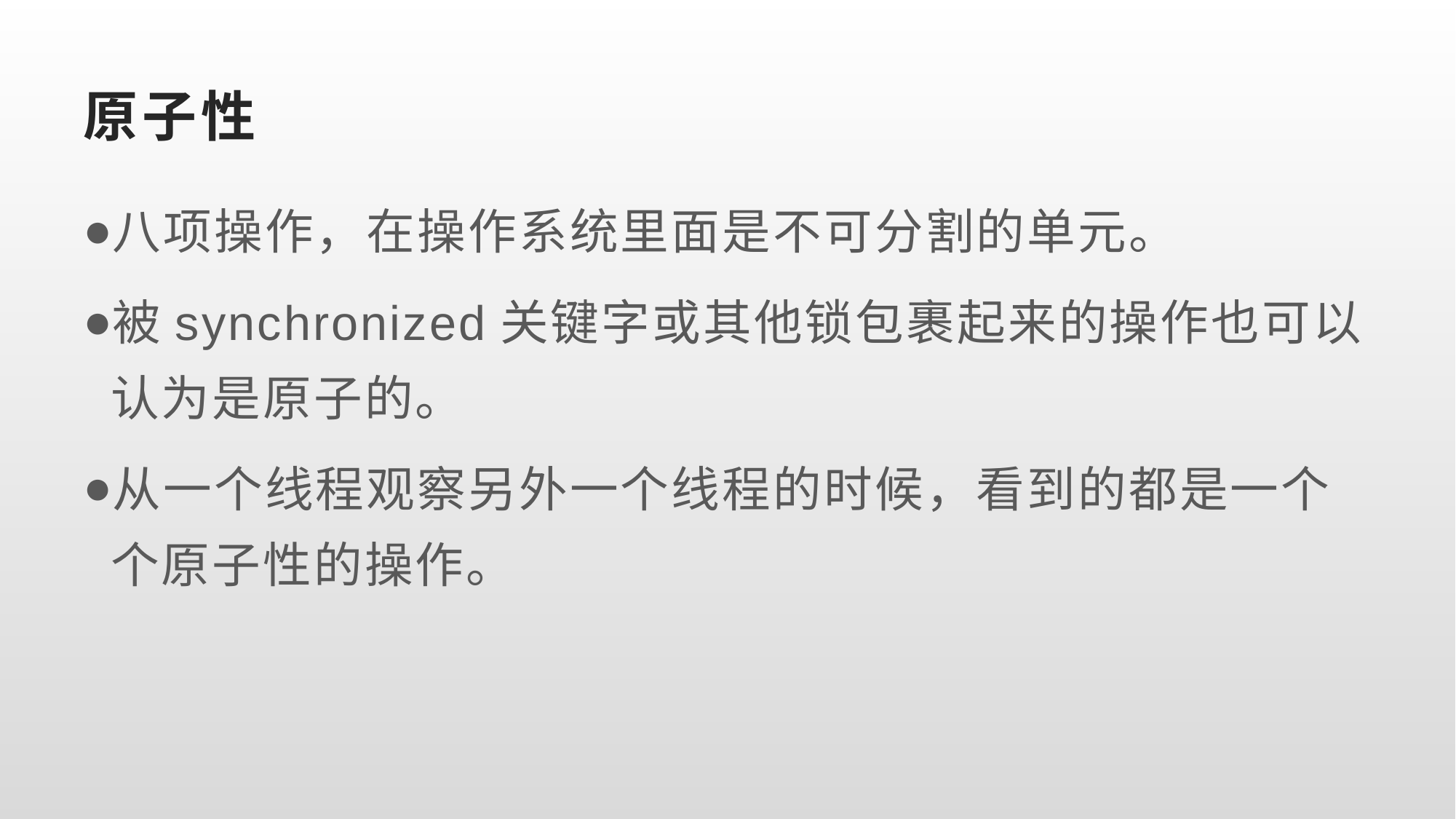

# 原子性
八项操作，在操作系统里面是不可分割的单元。
被synchronized关键字或其他锁包裹起来的操作也可以认为是原子的。
从一个线程观察另外一个线程的时候，看到的都是一个个原子性的操作。